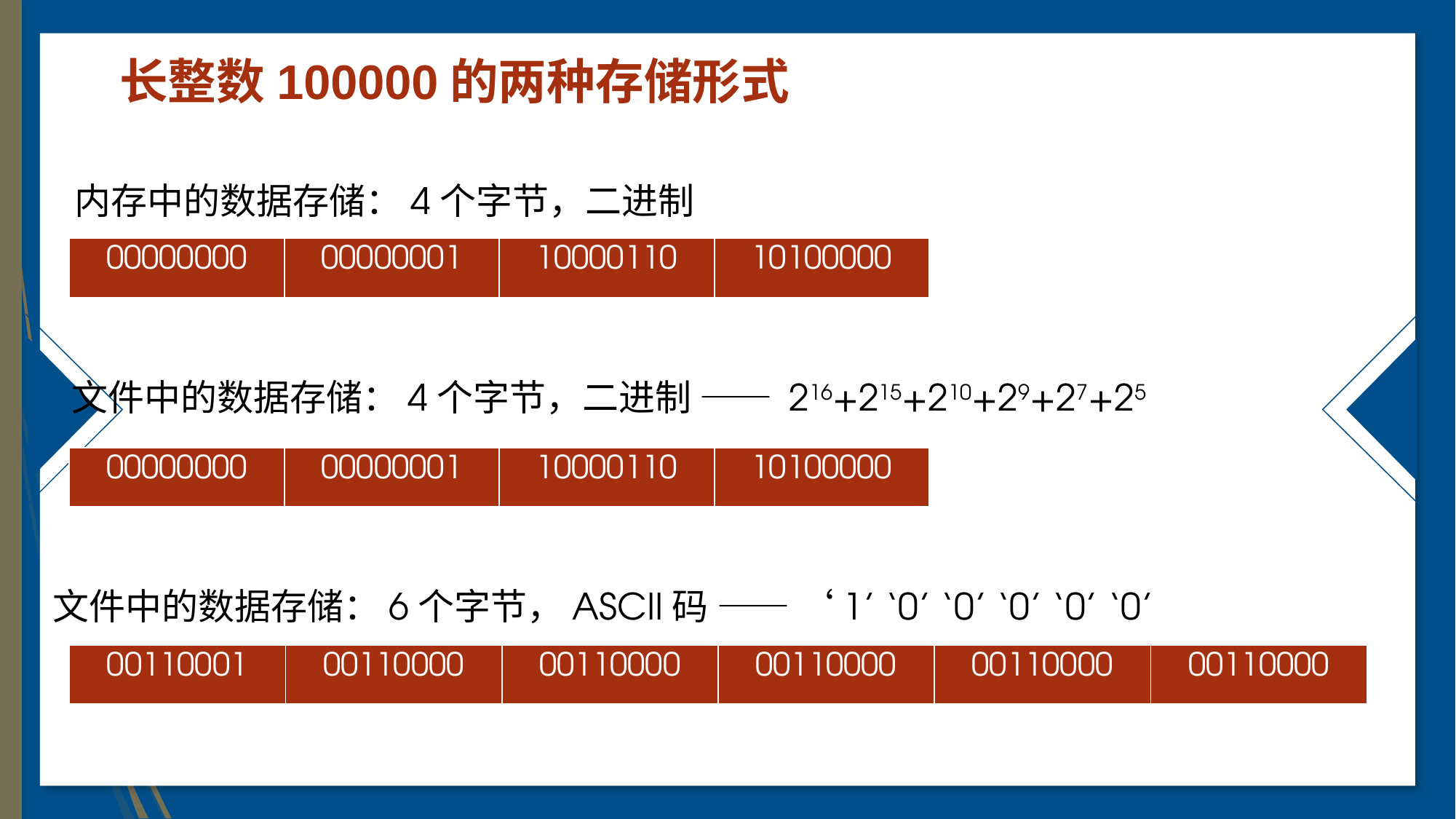

长整数100000的两种存储形式
内存中的数据存储：4个字节，二进制
| 00000000 | 00000001 | 10000110 | 10100000 |
| --- | --- | --- | --- |
文件中的数据存储：4个字节，二进制 —— 216+215+210+29+27+25
| 00000000 | 00000001 | 10000110 | 10100000 |
| --- | --- | --- | --- |
文件中的数据存储：6个字节，ASCII码 —— ‘1’ ‘0’ ‘0’ ‘0’ ‘0’ ‘0’
| 00110001 | 00110000 | 00110000 | 00110000 | 00110000 | 00110000 |
| --- | --- | --- | --- | --- | --- |